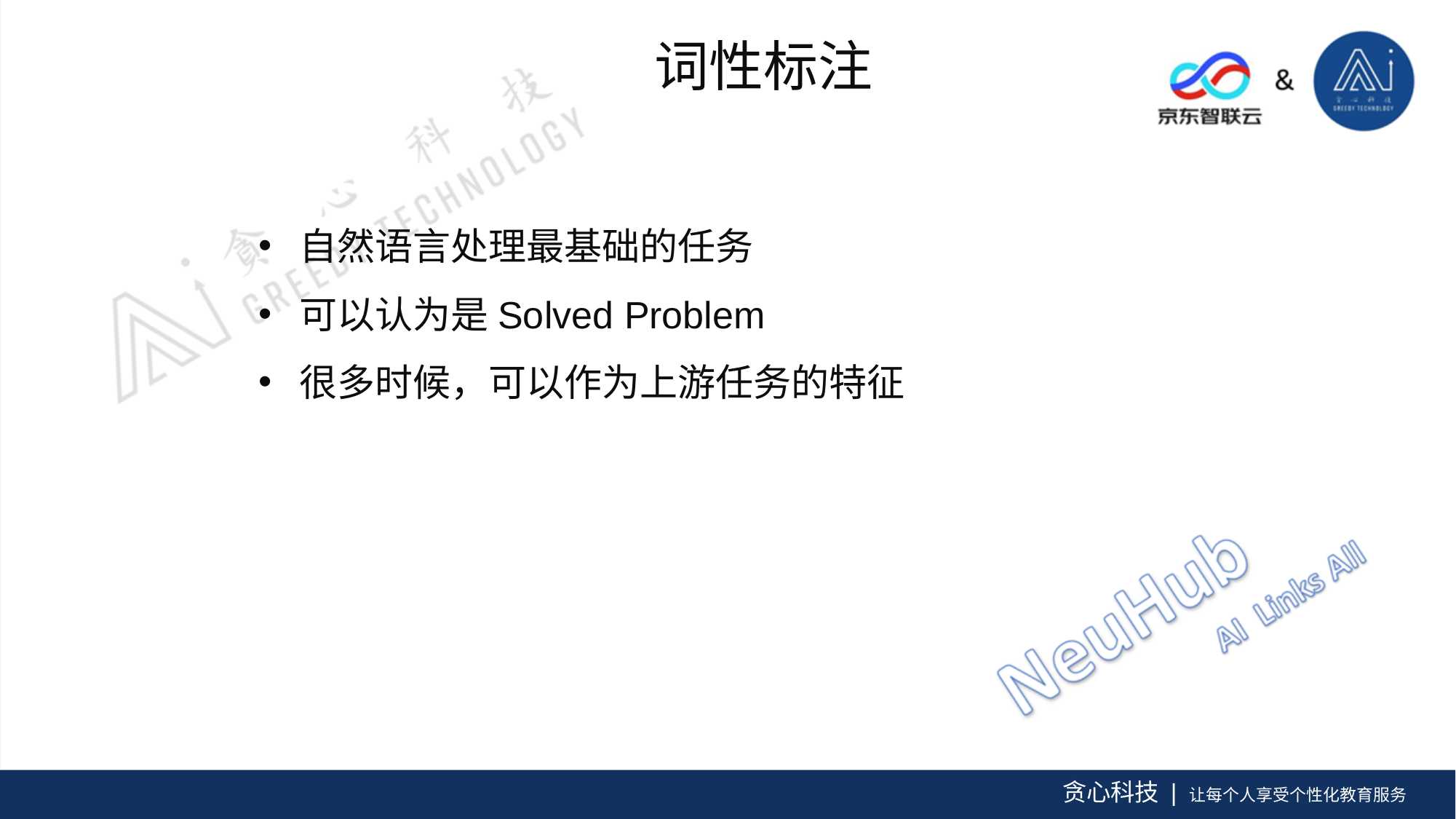

词性标注
自然语言处理最基础的任务
可以认为是Solved Problem
很多时候，可以作为上游任务的特征